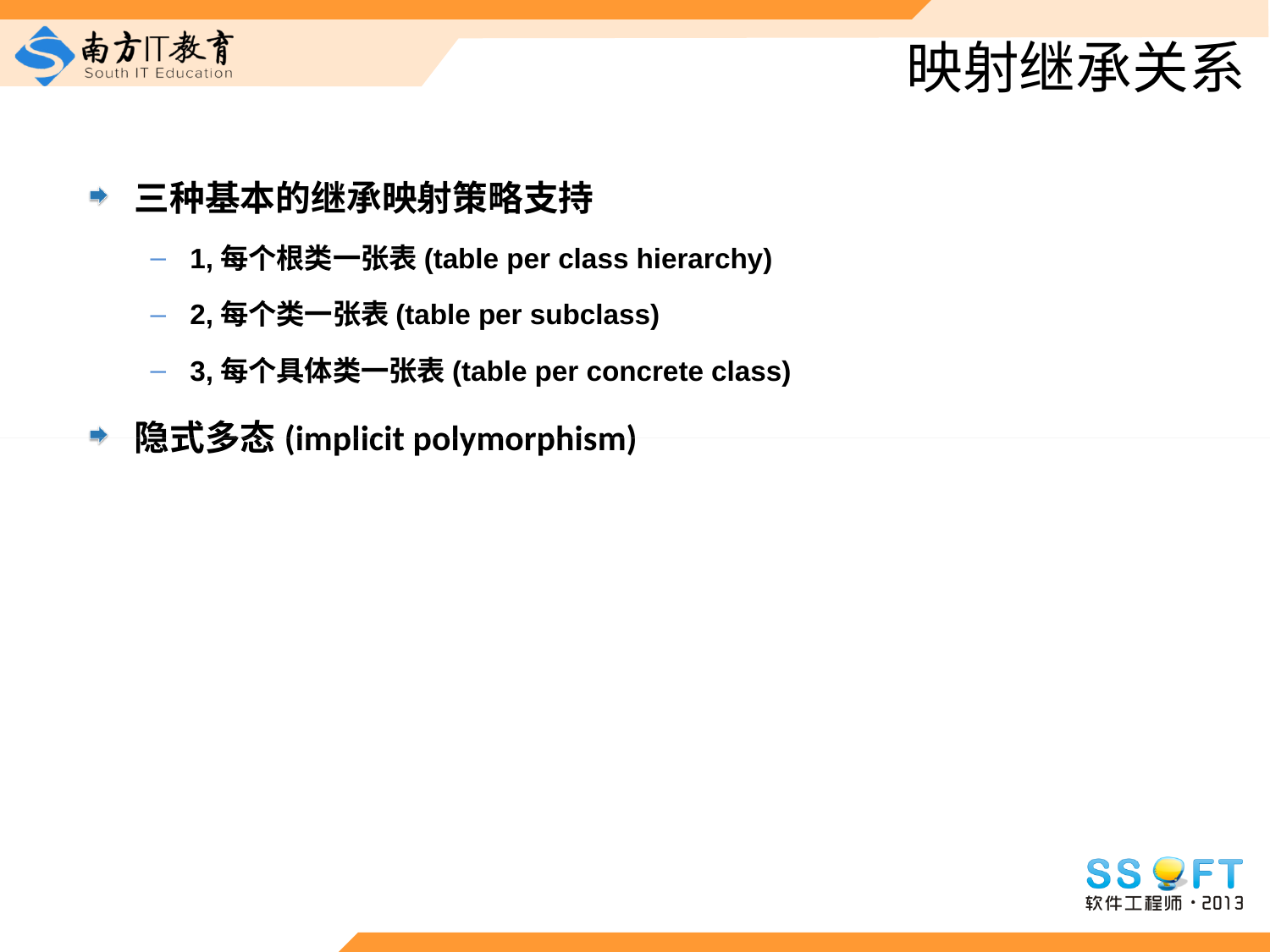

# 映射继承关系
三种基本的继承映射策略支持
1,每个根类一张表(table per class hierarchy)
2,每个类一张表(table per subclass)
3,每个具体类一张表(table per concrete class)
隐式多态(implicit polymorphism)